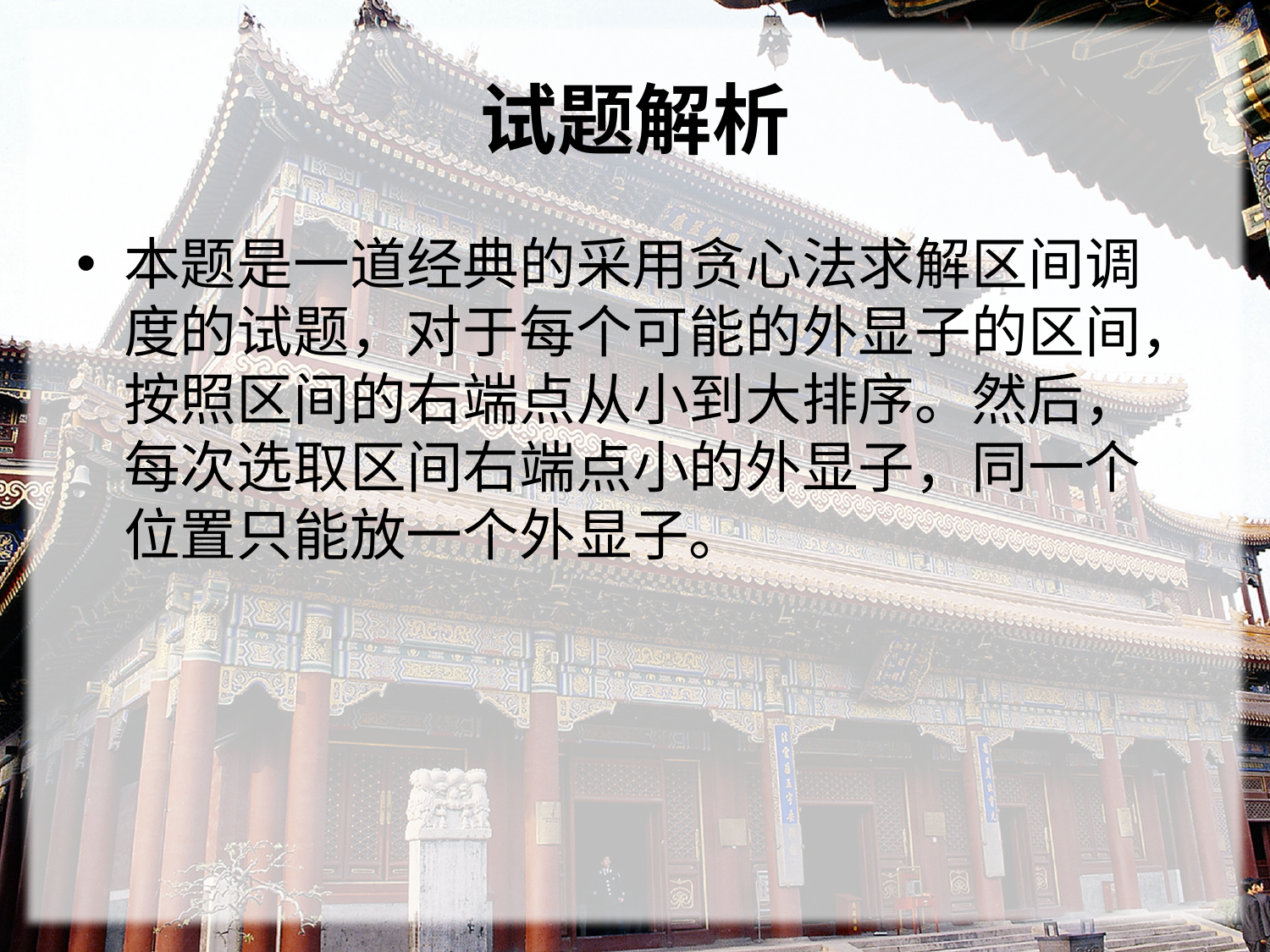

# 试题解析
本题是一道经典的采用贪心法求解区间调度的试题，对于每个可能的外显子的区间，按照区间的右端点从小到大排序。然后，每次选取区间右端点小的外显子，同一个位置只能放一个外显子。